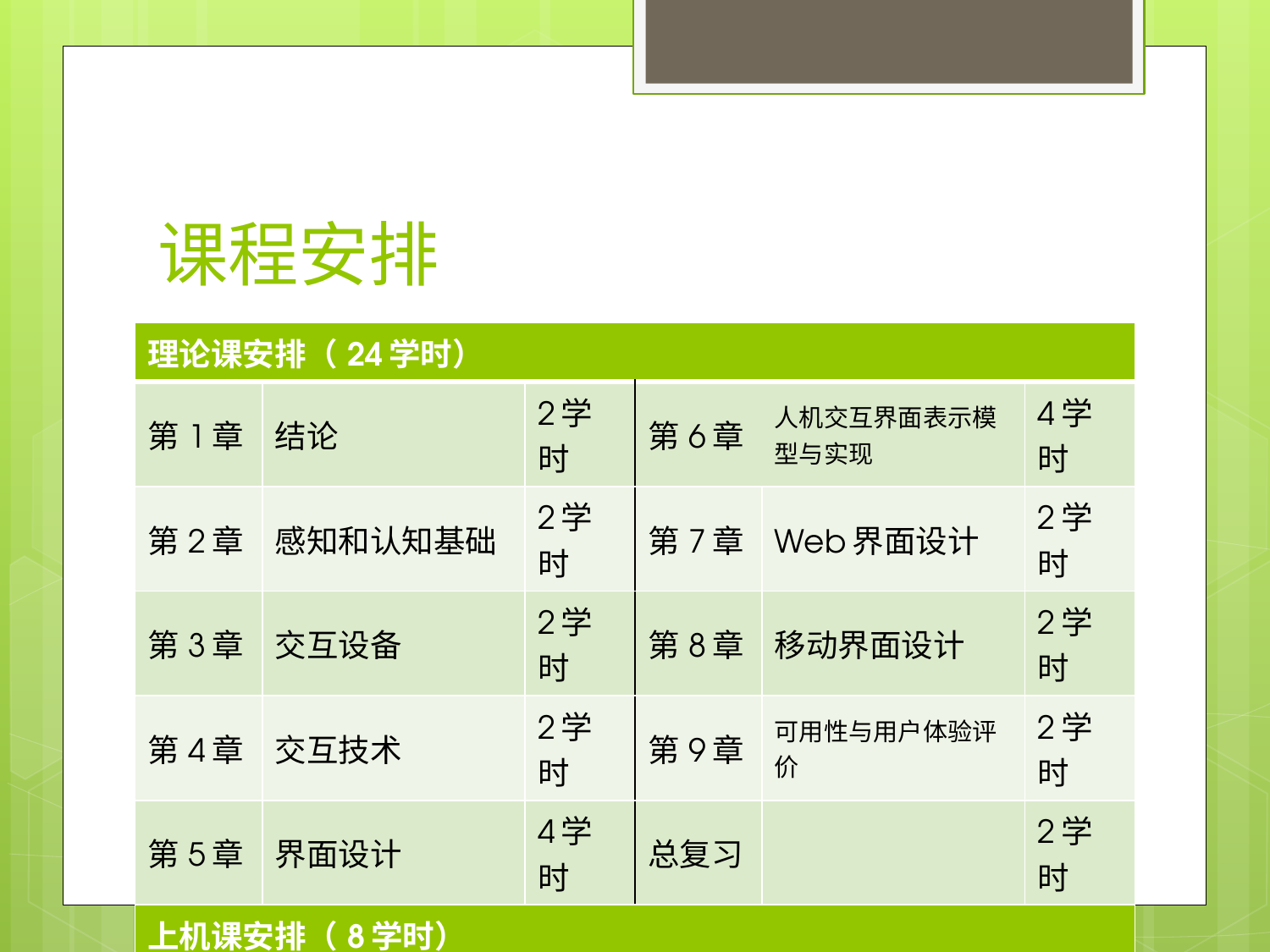

# 课程安排
| 理论课安排（24学时） |  |  |  |  |  |
| --- | --- | --- | --- | --- | --- |
| 第1章 | 结论 | 2学时 | 第6章 | 人机交互界面表示模型与实现 | 4学时 |
| 第2章 | 感知和认知基础 | 2学时 | 第7章 | Web界面设计 | 2学时 |
| 第3章 | 交互设备 | 2学时 | 第8章 | 移动界面设计 | 2学时 |
| 第4章 | 交互技术 | 2学时 | 第9章 | 可用性与用户体验评价 | 2学时 |
| 第5章 | 界面设计 | 4学时 | 总复习 |  | 2学时 |
| 上机课安排（8学时） |  |  |  |  |  |
| 根据给定主题（Web，手机，嵌入式等）进行交互设计 提交设计报告（模型和可用性分析），作品 |  |  |  |  |  |